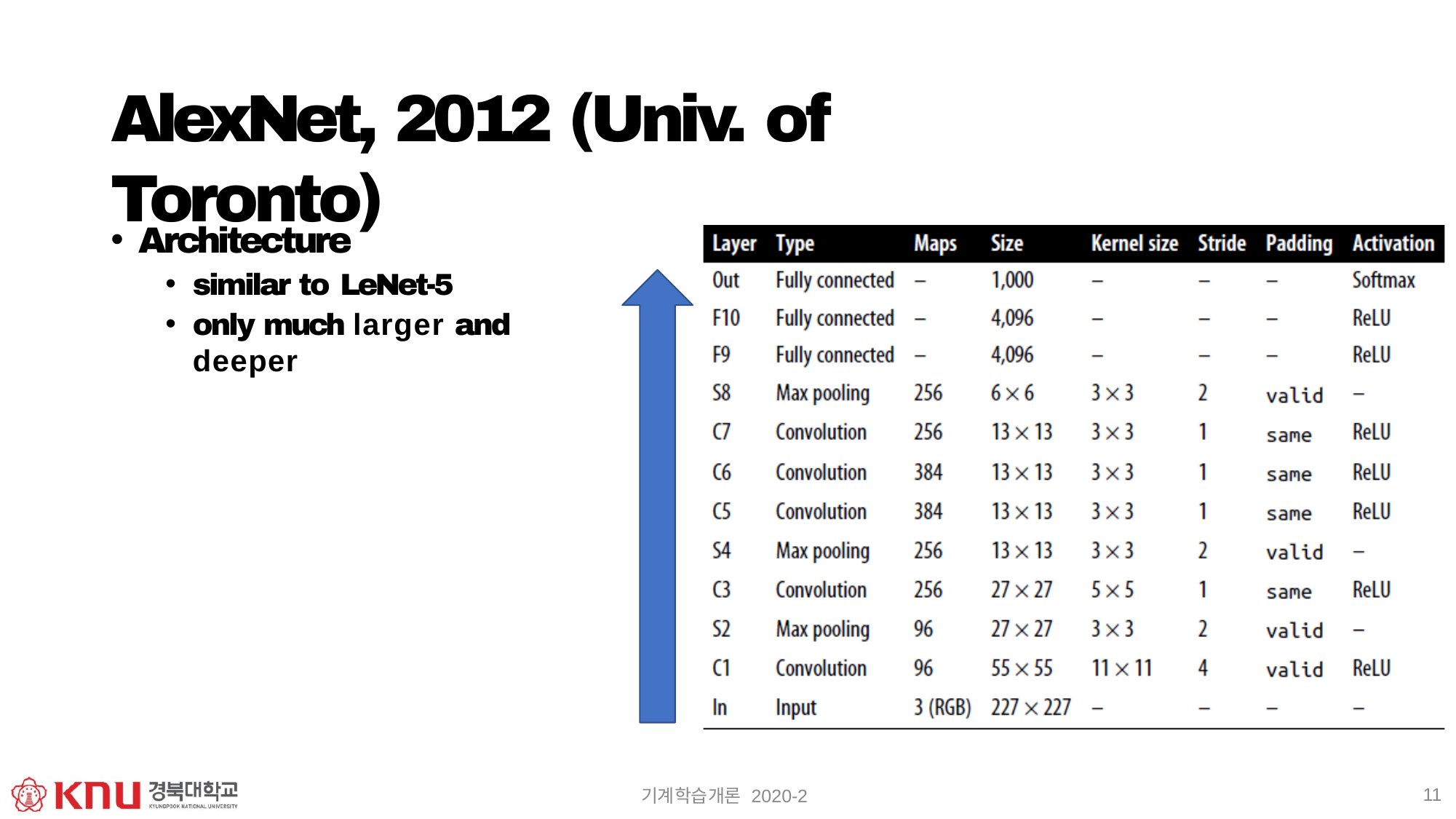

# AlexNet, 2012 (Univ. of Toronto)
Architecture
similar to LeNet-5
only much larger and deeper

11
기계학습개론 2020-2